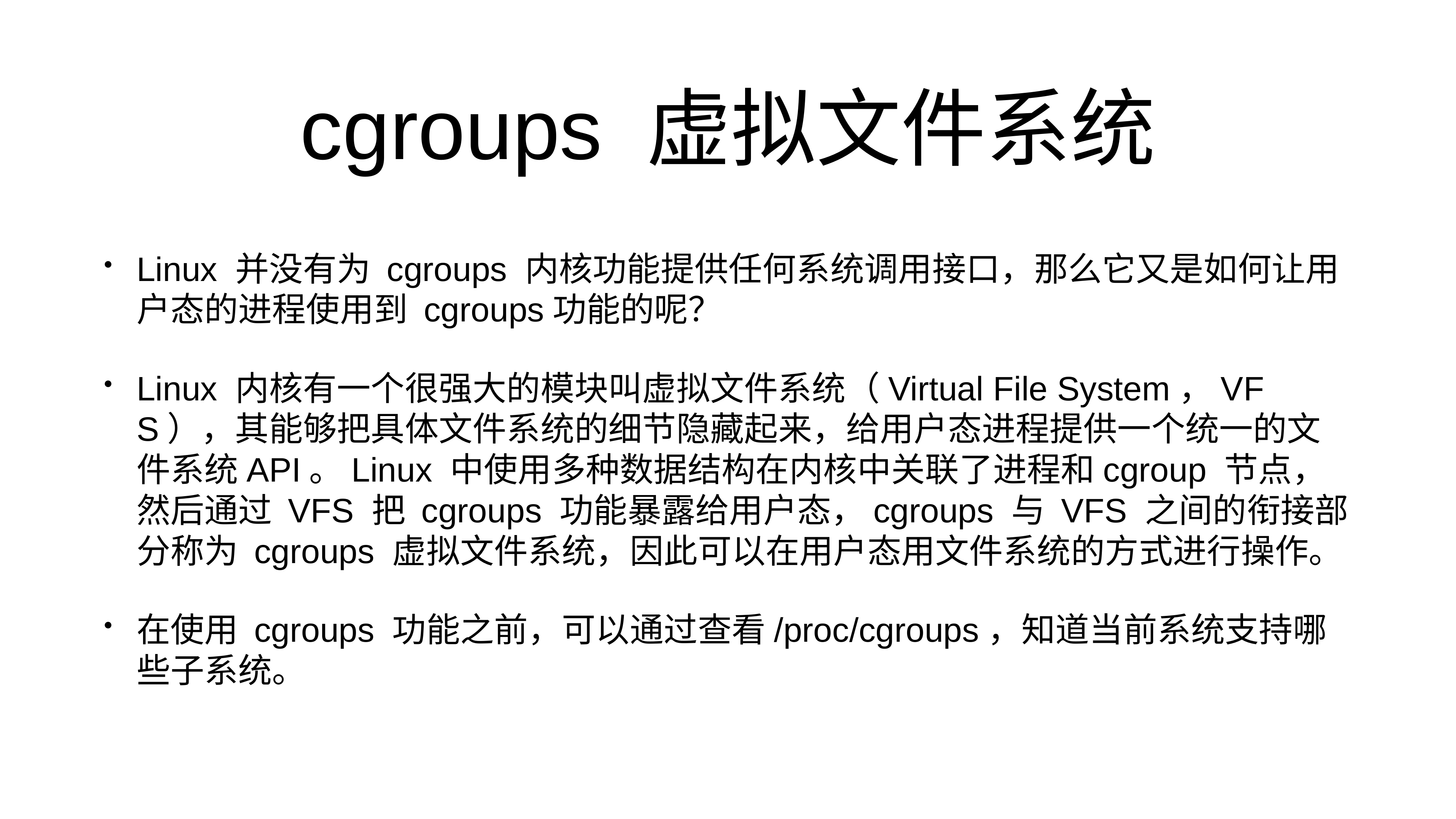

# cgroups 虚拟文件系统
Linux 并没有为 cgroups 内核功能提供任何系统调用接口，那么它又是如何让用户态的进程使用到 cgroups功能的呢？
Linux 内核有一个很强大的模块叫虚拟文件系统（Virtual File System，VFS），其能够把具体文件系统的细节隐藏起来，给用户态进程提供一个统一的文件系统API。Linux 中使用多种数据结构在内核中关联了进程和cgroup 节点，然后通过 VFS 把 cgroups 功能暴露给用户态，cgroups 与 VFS 之间的衔接部分称为 cgroups 虚拟文件系统，因此可以在用户态用文件系统的方式进行操作。
在使用 cgroups 功能之前，可以通过查看/proc/cgroups，知道当前系统支持哪些子系统。